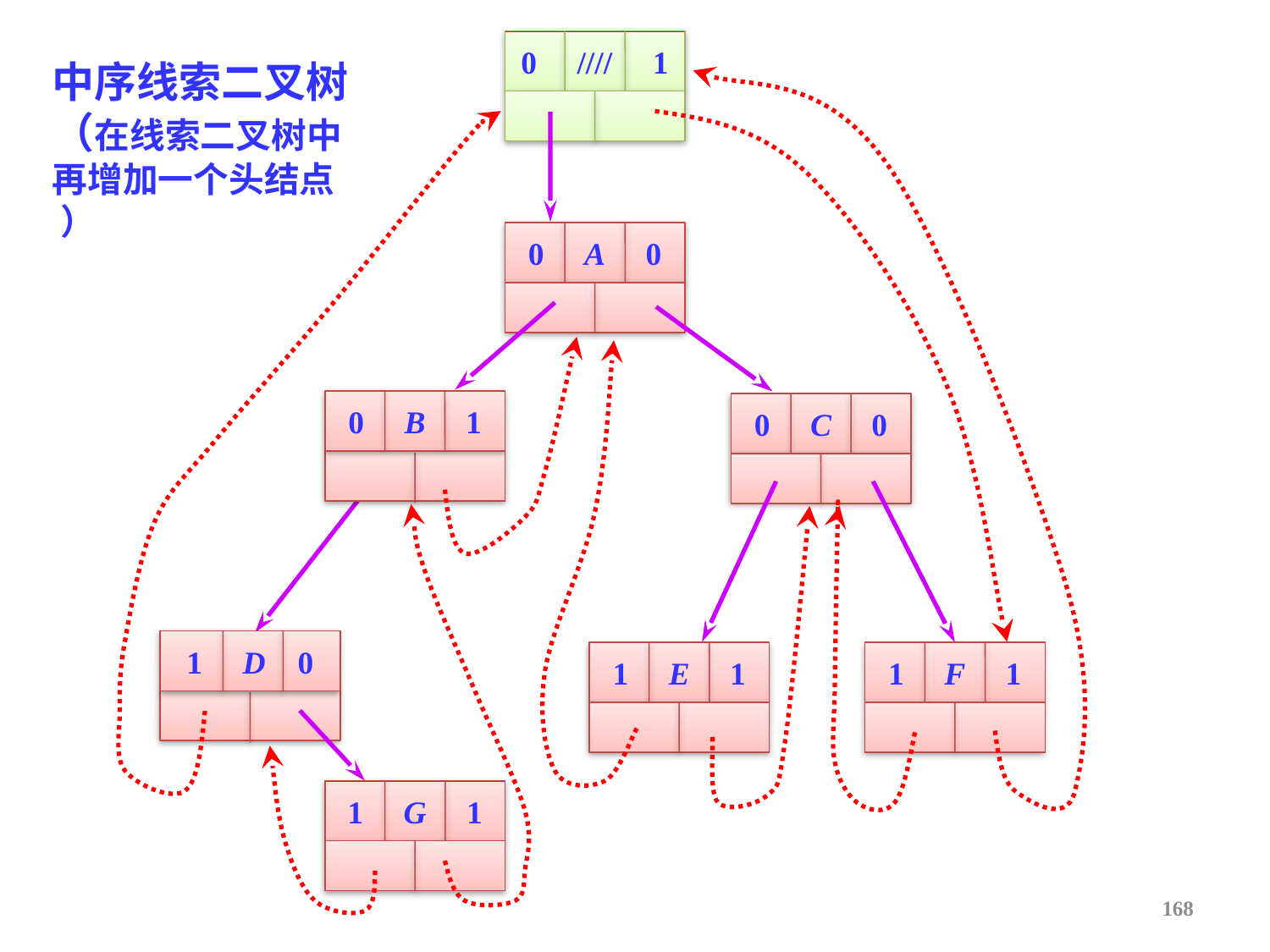

0     ////     1

中序线索二叉树（在线索二叉树中再增加一个头结点 ）

0     A     0

0     B     1

0     C     0

1     D    0

1     E     1

1     F     1

1     G     1

168